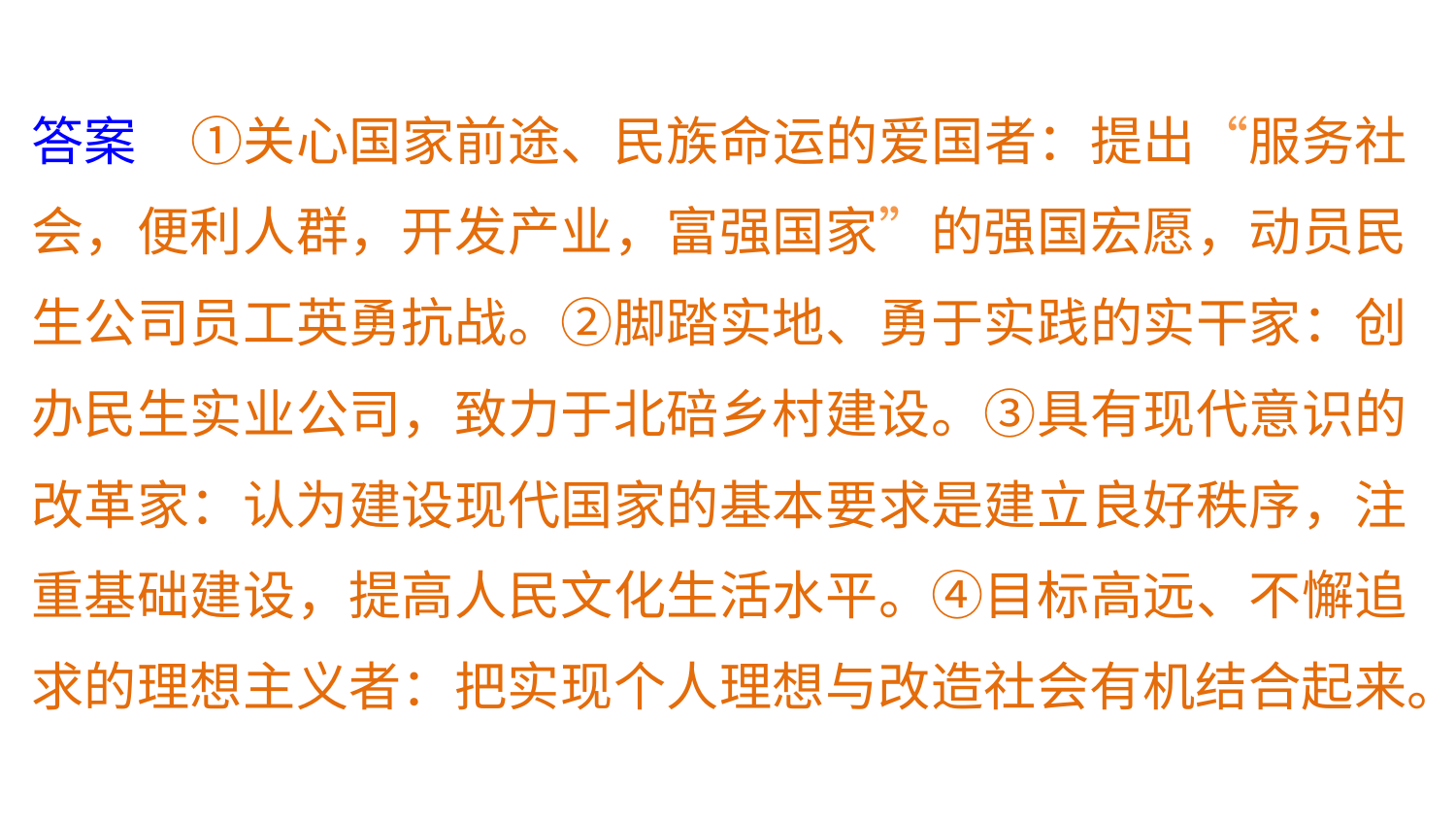

答案　①关心国家前途、民族命运的爱国者：提出“服务社会，便利人群，开发产业，富强国家”的强国宏愿，动员民生公司员工英勇抗战。②脚踏实地、勇于实践的实干家：创办民生实业公司，致力于北碚乡村建设。③具有现代意识的改革家：认为建设现代国家的基本要求是建立良好秩序，注重基础建设，提高人民文化生活水平。④目标高远、不懈追求的理想主义者：把实现个人理想与改造社会有机结合起来。